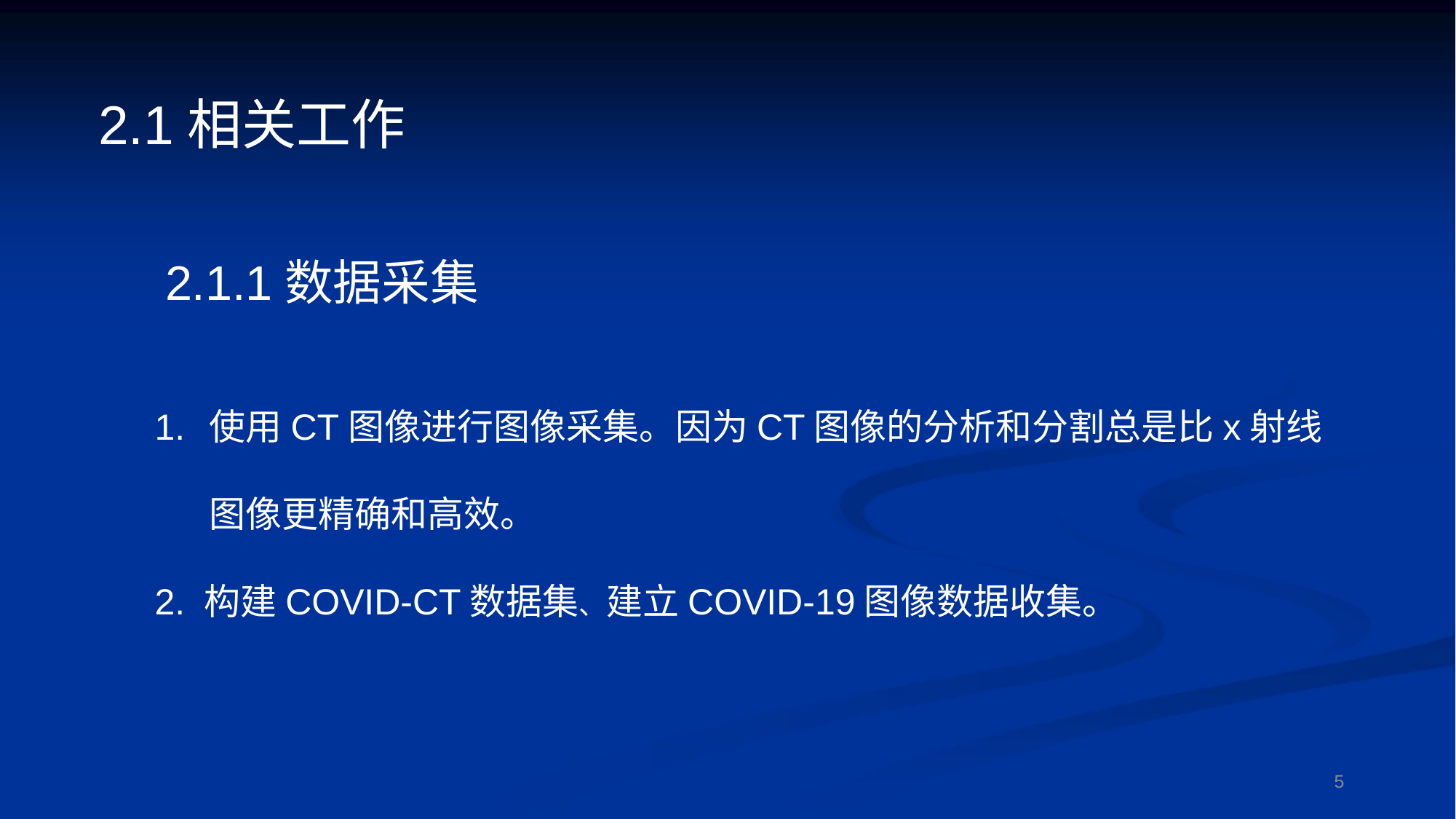

2.1相关工作
2.1.1数据采集
使用CT图像进行图像采集。因为CT图像的分析和分割总是比x射线图像更精确和高效。
2. 构建COVID-CT数据集、建立COVID-19图像数据收集。

5